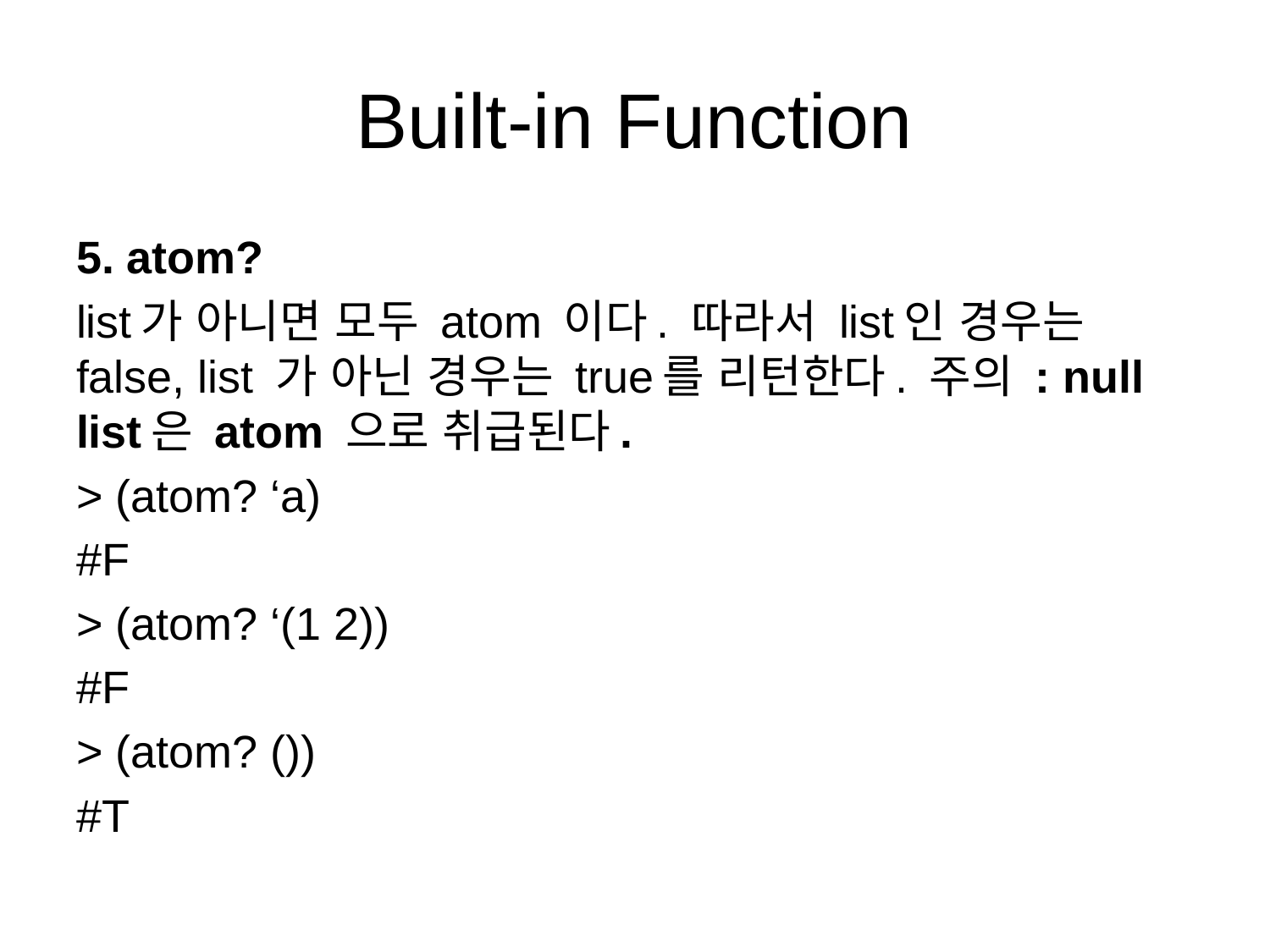

# Built-in Function
5. atom?
list가 아니면 모두 atom 이다. 따라서 list인 경우는 false, list 가 아닌 경우는 true를 리턴한다. 주의 : null list은 atom 으로 취급된다.
> (atom? ‘a)
#F
> (atom? ‘(1 2))
#F
> (atom? ())
#T